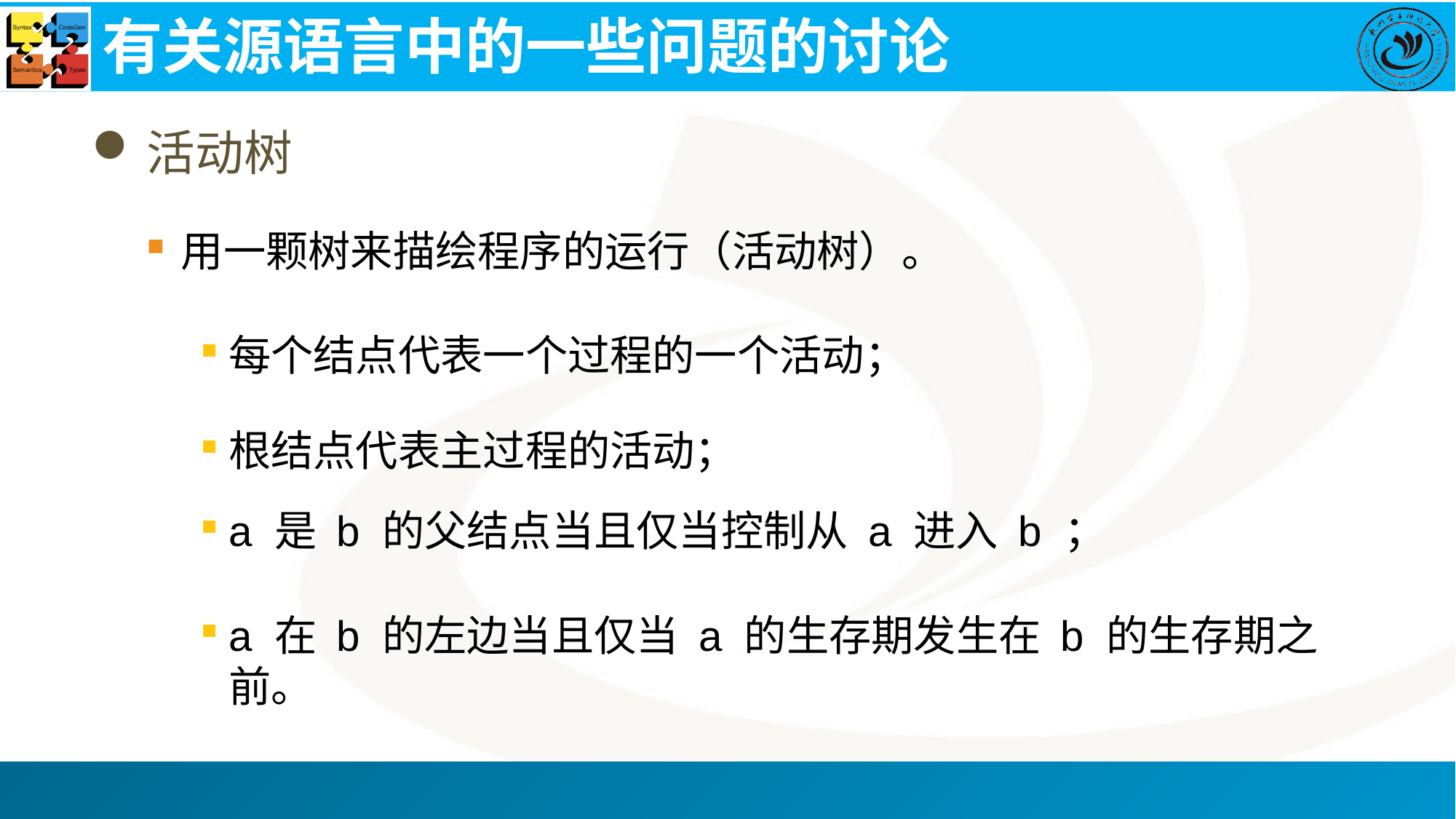

# 有关源语言中的一些问题的讨论
活动树
用一颗树来描绘程序的运行（活动树）。
每个结点代表一个过程的一个活动；
根结点代表主过程的活动；
a 是 b 的父结点当且仅当控制从 a 进入 b ；
a 在 b 的左边当且仅当 a 的生存期发生在 b 的生存期之前。
8